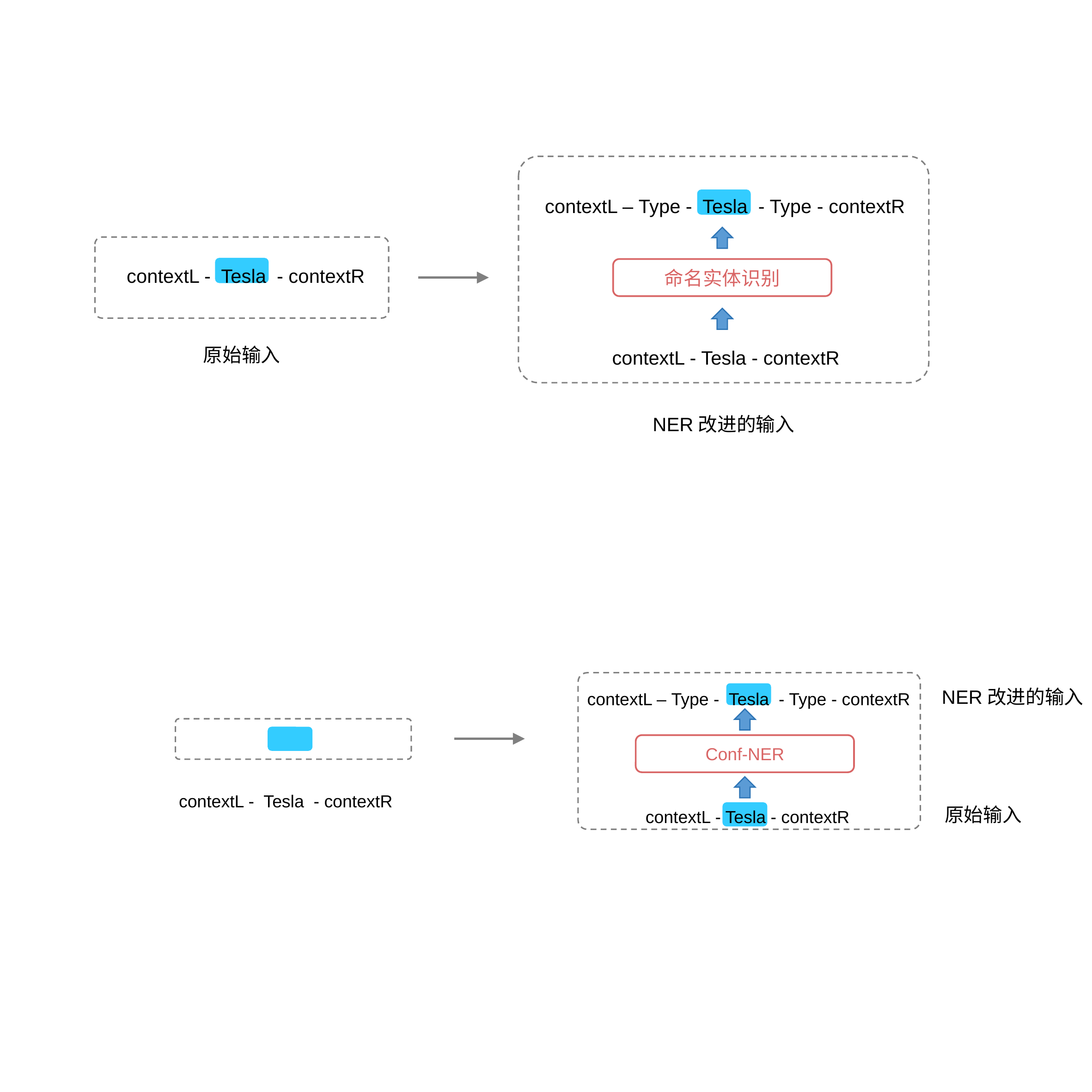

contextL – Type -  Tesla  - Type - contextR

contextL -  Tesla  - contextR

命名实体识别

contextL - Tesla - contextR
原始输入
NER改进的输入

contextL – Type -  Tesla  - Type - contextR

NER改进的输入

Conf-NER
contextL -  Tesla  - contextR

contextL - Tesla - contextR
原始输入